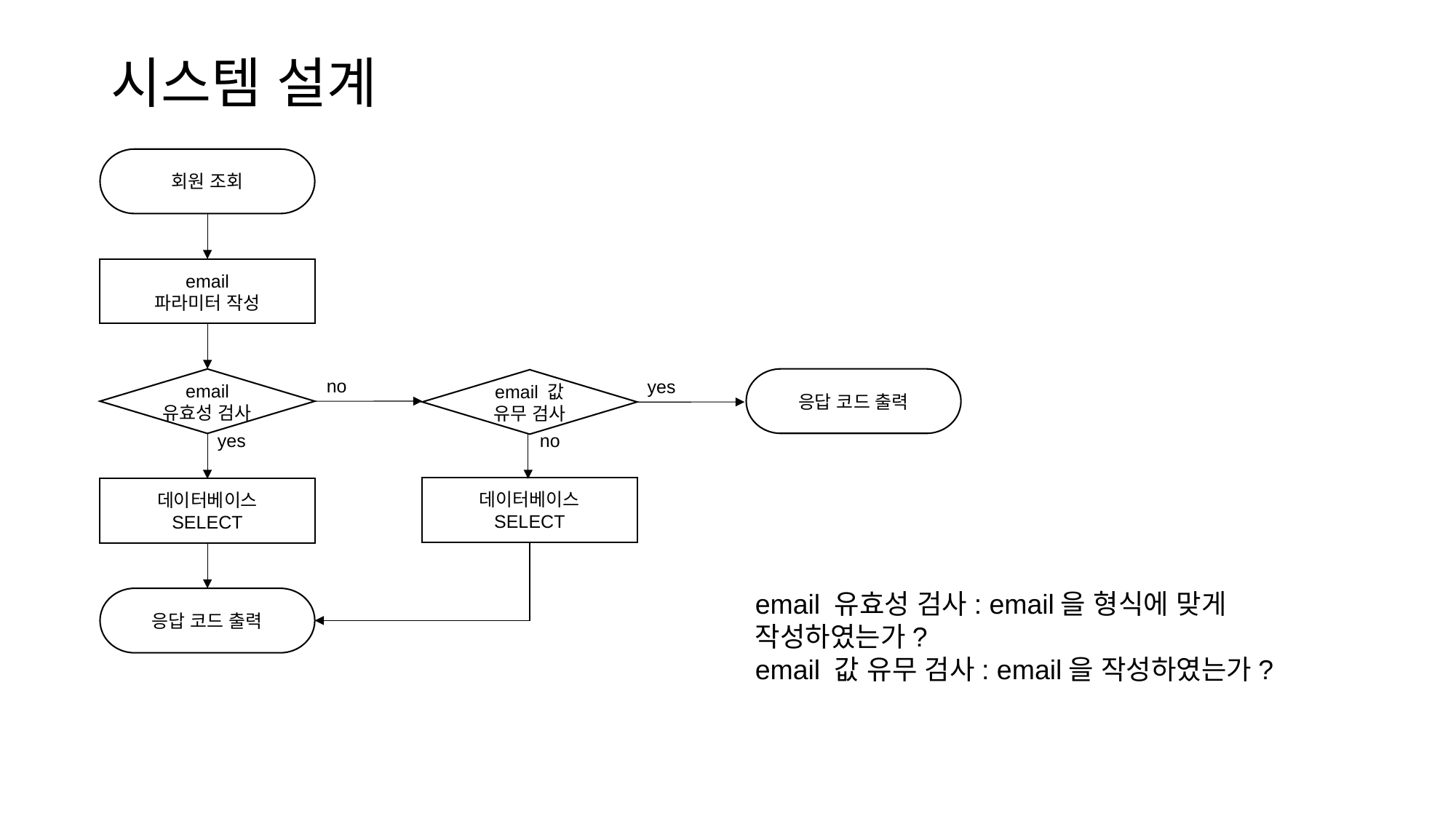

# 시스템 설계
회원 조회
email
파라미터 작성
no
응답 코드 출력
email
유효성 검사
email 값
유무 검사
yes
yes
no
데이터베이스
SELECT
데이터베이스
SELECT
email 유효성 검사: email을 형식에 맞게 작성하였는가?
email 값 유무 검사: email을 작성하였는가?
응답 코드 출력